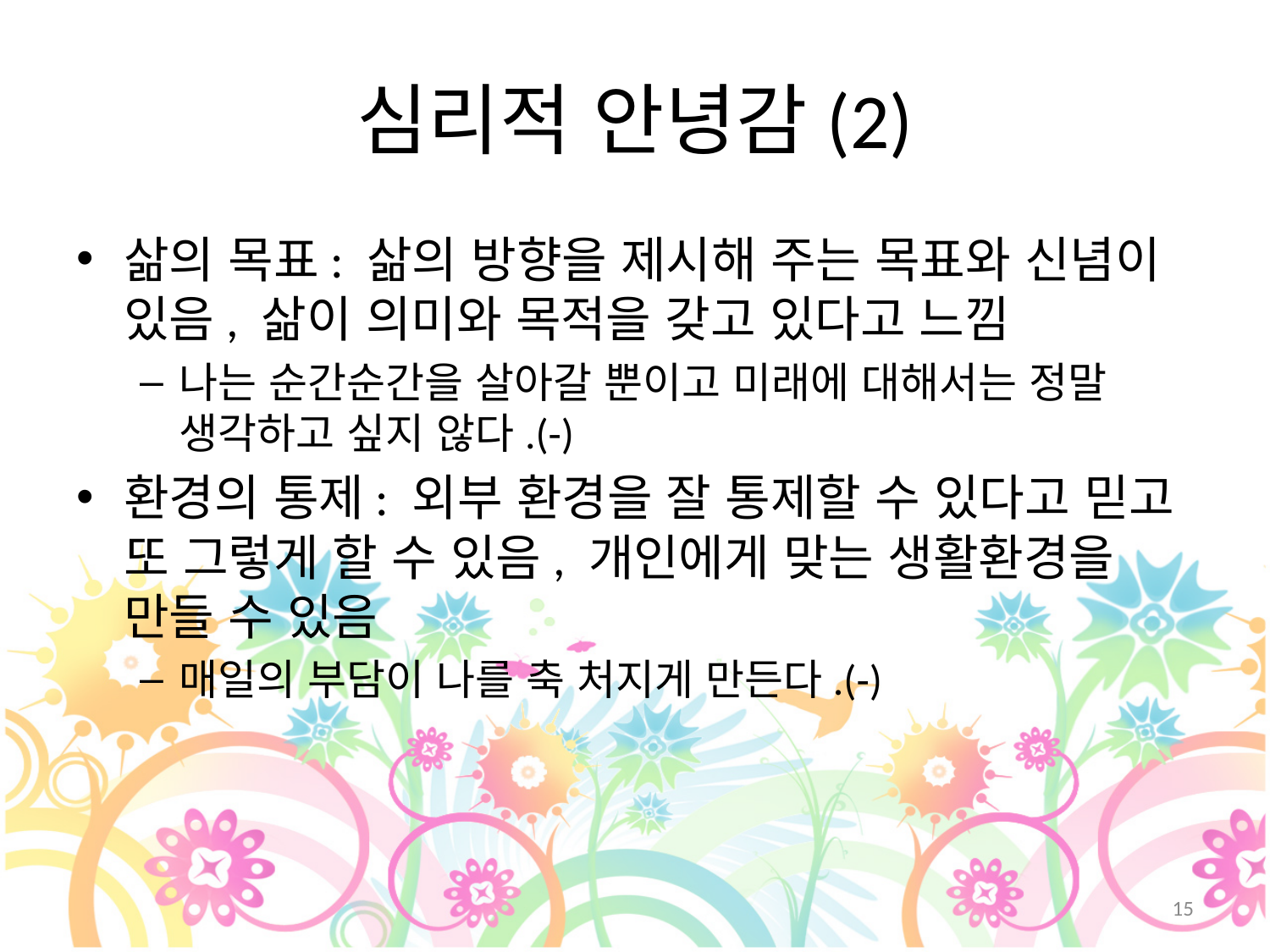

# 심리적 안녕감(2)
삶의 목표: 삶의 방향을 제시해 주는 목표와 신념이 있음, 삶이 의미와 목적을 갖고 있다고 느낌
나는 순간순간을 살아갈 뿐이고 미래에 대해서는 정말 생각하고 싶지 않다.(-)
환경의 통제: 외부 환경을 잘 통제할 수 있다고 믿고 또 그렇게 할 수 있음, 개인에게 맞는 생활환경을 만들 수 있음
매일의 부담이 나를 축 처지게 만든다.(-)

15